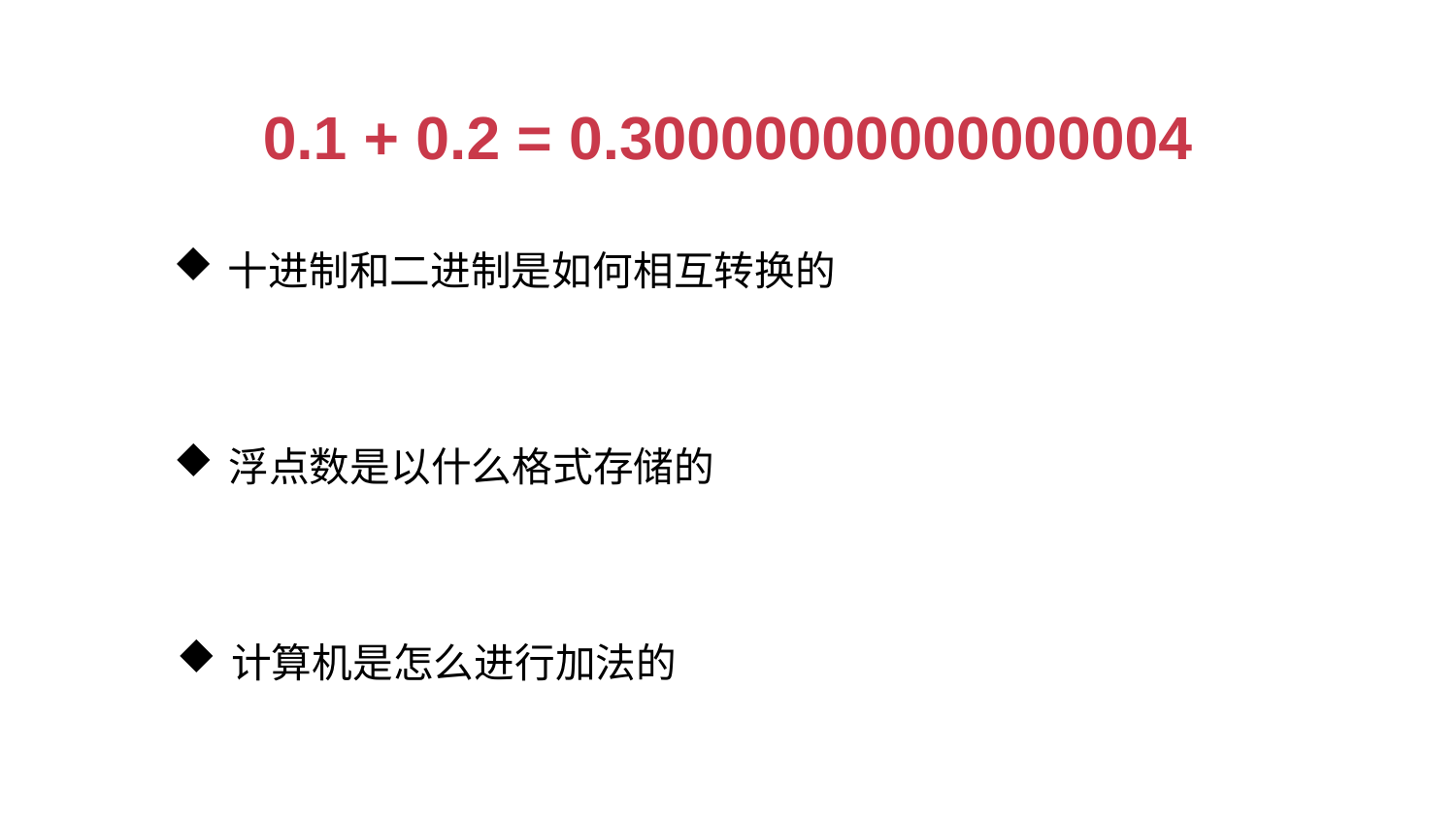

0.1 + 0.2 = 0.30000000000000004
十进制和二进制是如何相互转换的
浮点数是以什么格式存储的
计算机是怎么进行加法的